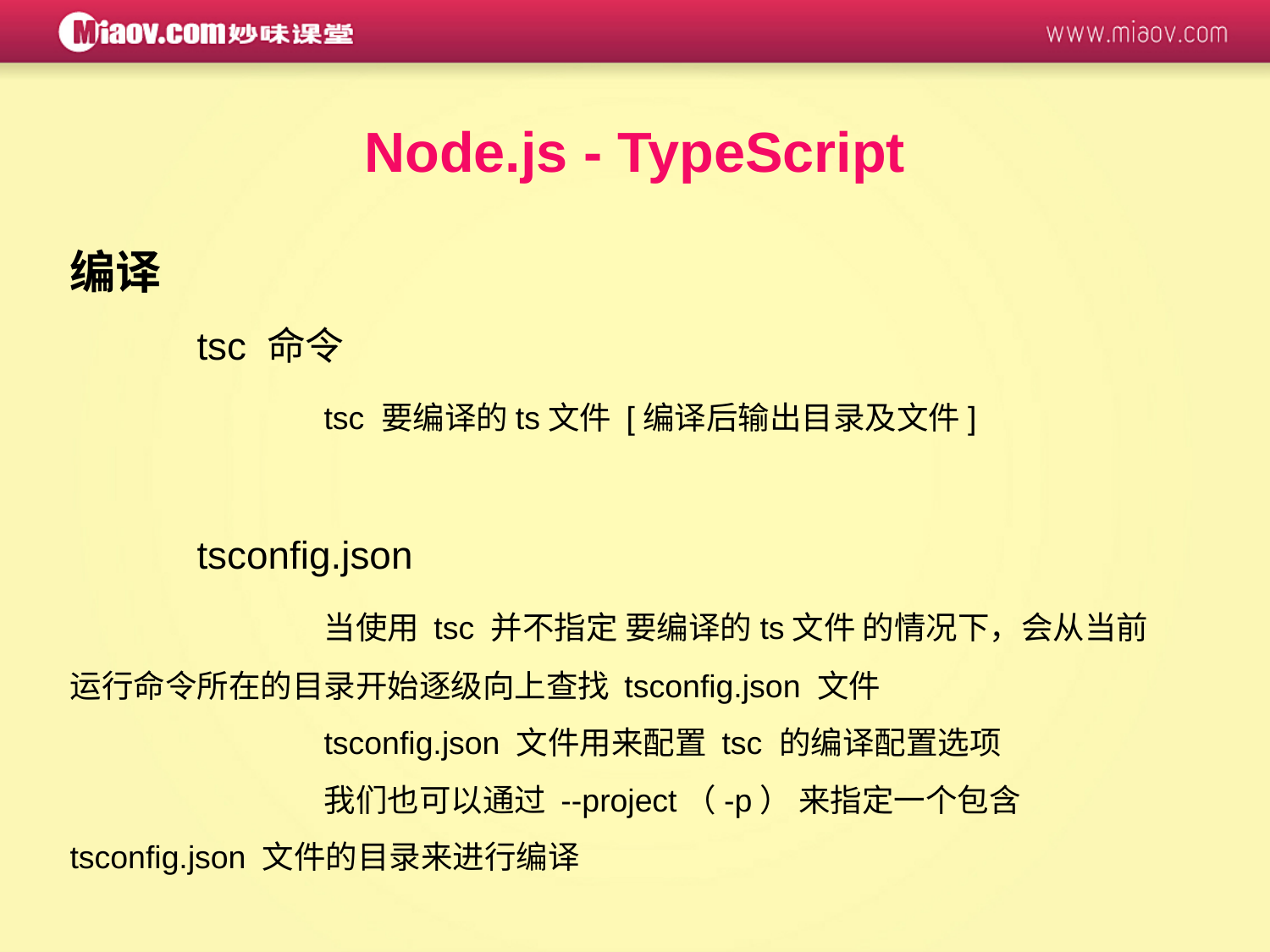

Node.js - TypeScript
编译
	tsc 命令
		tsc 要编译的ts文件 [编译后输出目录及文件]

	tsconfig.json
		当使用 tsc 并不指定 要编译的ts文件 的情况下，会从当前运行命令所在的目录开始逐级向上查找 tsconfig.json 文件
		tsconfig.json 文件用来配置 tsc 的编译配置选项
		我们也可以通过 --project（-p） 来指定一个包含 tsconfig.json 文件的目录来进行编译